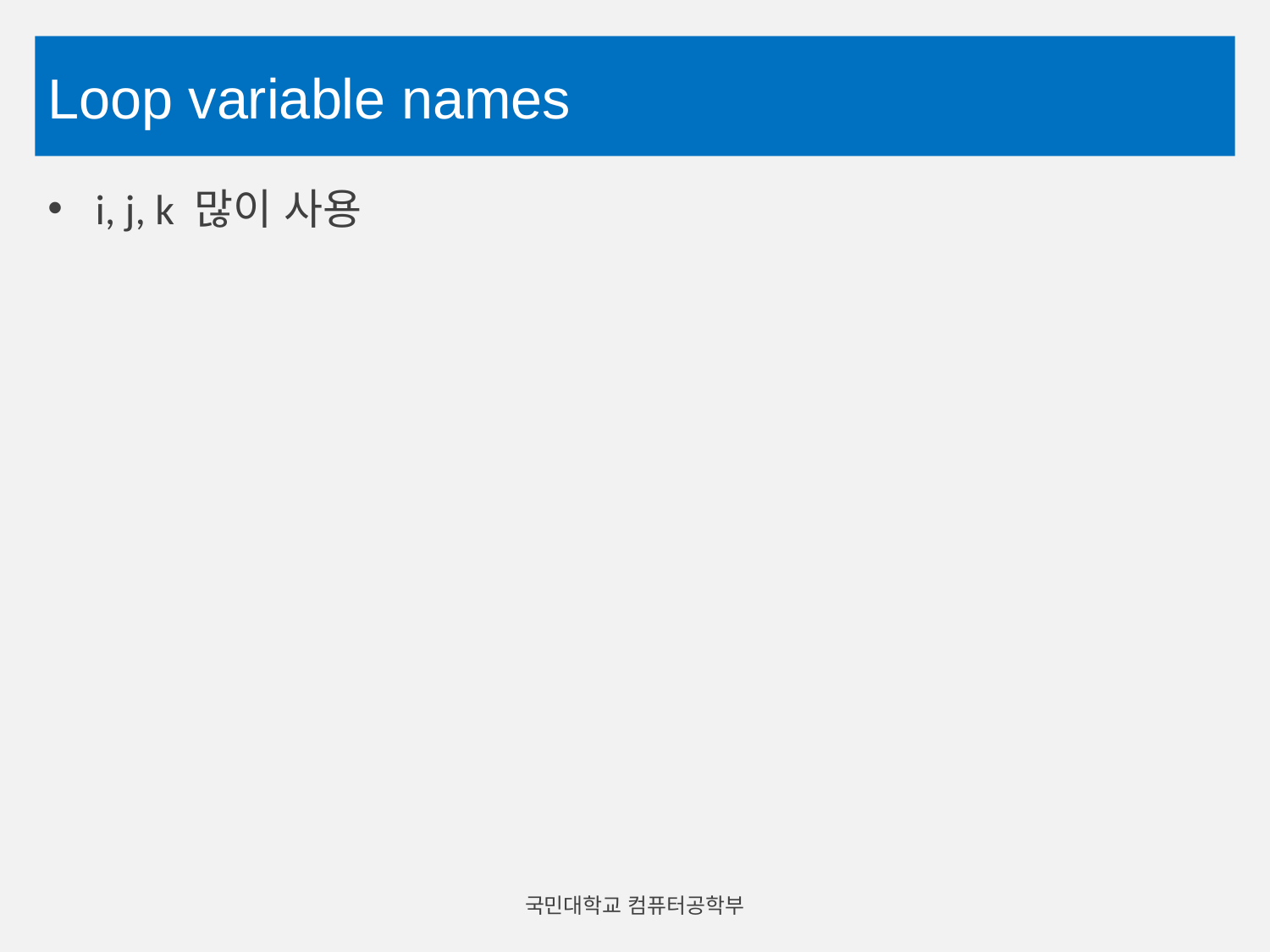

# Loop variable names
i, j, k 많이 사용
국민대학교 컴퓨터공학부